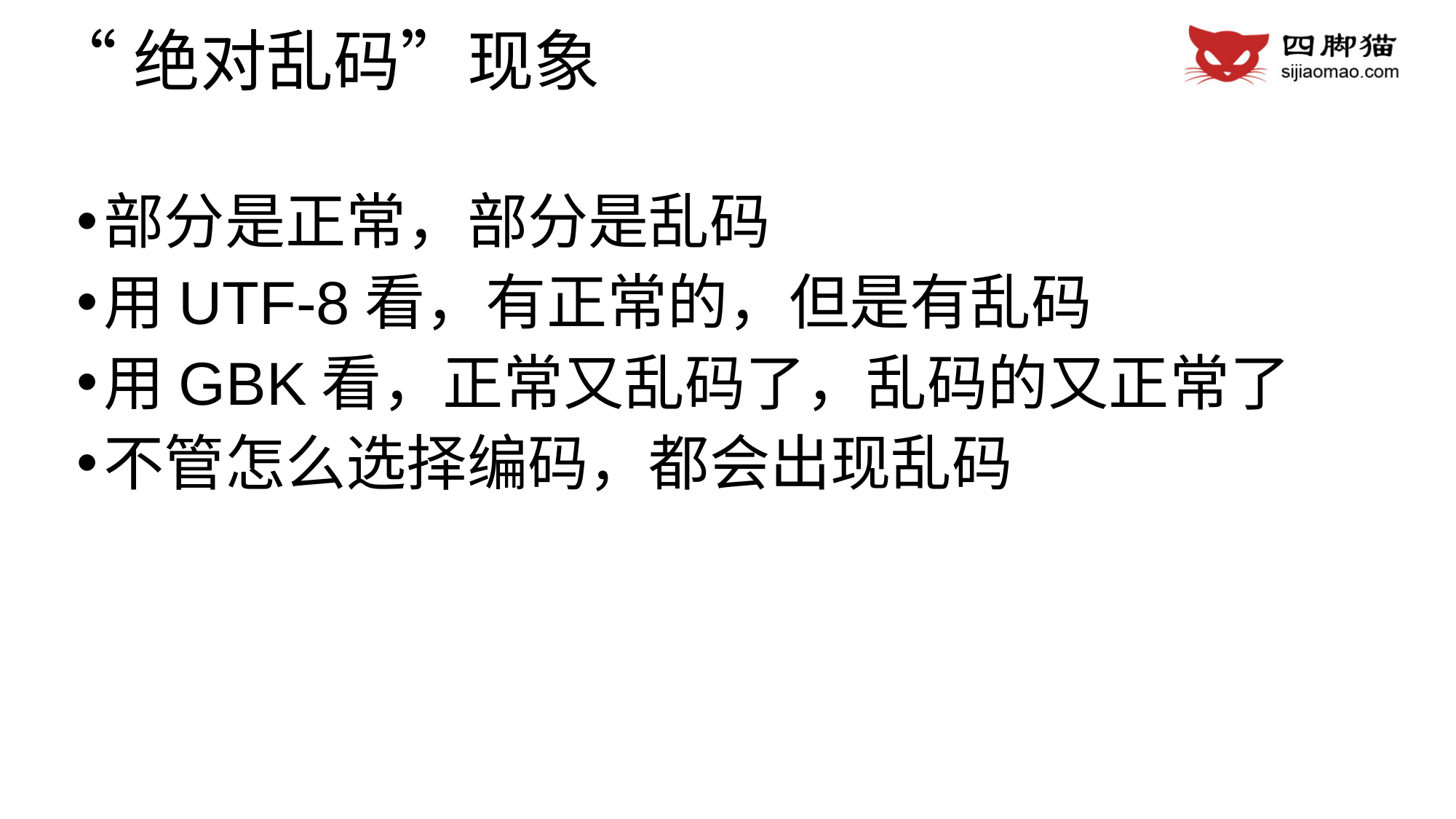

“绝对乱码”现象
部分是正常，部分是乱码
用UTF-8看，有正常的，但是有乱码
用GBK看，正常又乱码了，乱码的又正常了
不管怎么选择编码，都会出现乱码